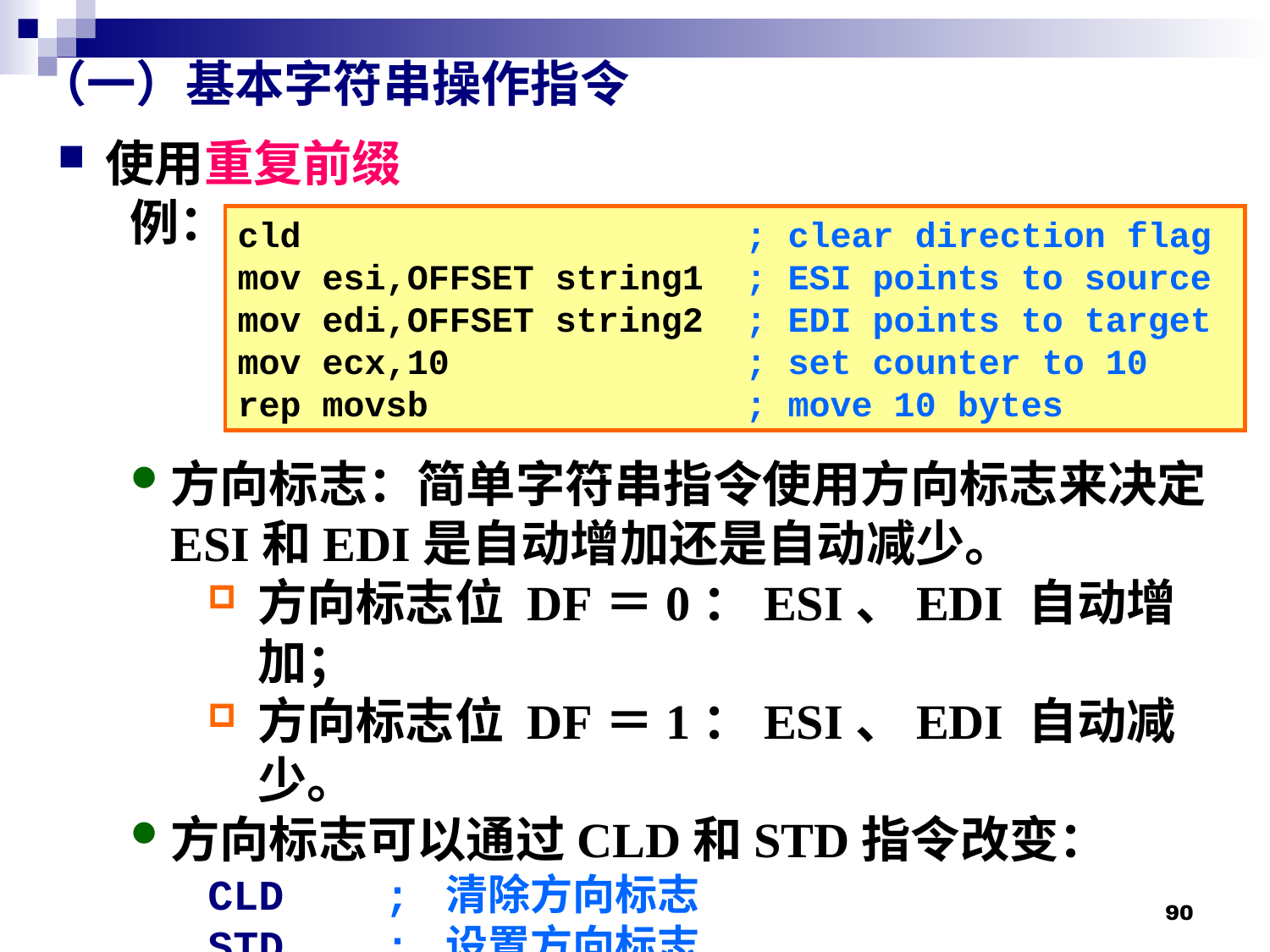

# （一）基本字符串操作指令
使用重复前缀
例：

方向标志：简单字符串指令使用方向标志来决定ESI和EDI是自动增加还是自动减少。
方向标志位 DF＝0：ESI、EDI 自动增加；
方向标志位 DF＝1：ESI、EDI 自动减少。
方向标志可以通过CLD和STD指令改变：
CLD	; 清除方向标志
STD	; 设置方向标志
cld				; clear direction flag
mov esi,OFFSET string1	; ESI points to source
mov edi,OFFSET string2	; EDI points to target
mov ecx,10			; set counter to 10
rep movsb			; move 10 bytes
90